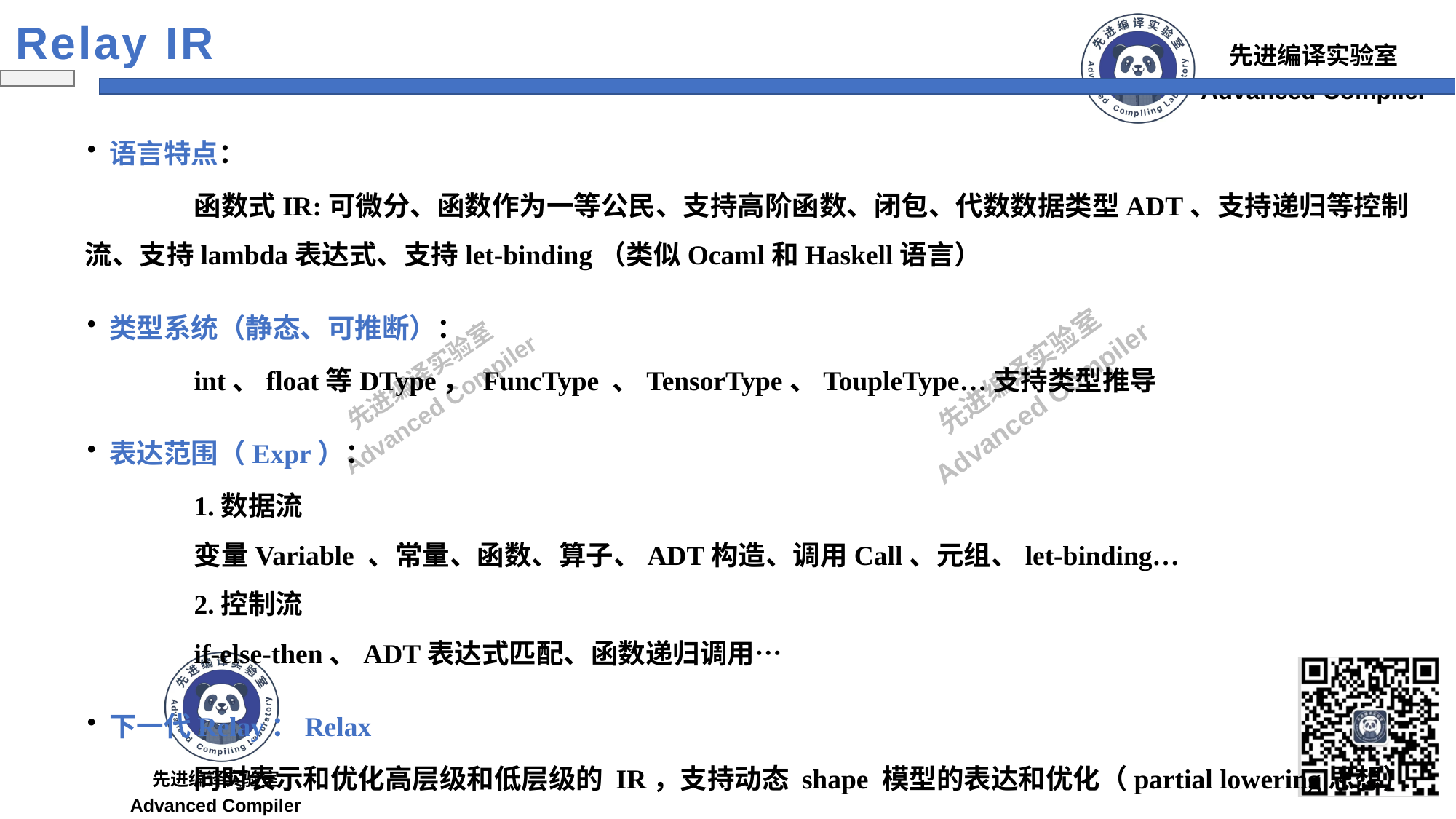

Relay IR

·语言特点：
	函数式IR:可微分、函数作为一等公民、支持高阶函数、闭包、代数数据类型ADT、支持递归等控制流、支持lambda表达式、支持let-binding（类似Ocaml和Haskell语言）
·类型系统（静态、可推断）：
	int、float等DType， FuncType 、TensorType、ToupleType…支持类型推导
·表达范围（Expr）：
	1.数据流
	变量Variable 、常量、函数、算子、ADT构造、调用Call、元组、let-binding…
	2.控制流
	if-else-then、ADT表达式匹配、函数递归调用…
·下一代Relay：Relax
	同时表示和优化高层级和低层级的 IR，支持动态 shape 模型的表达和优化（partial lowering思想）